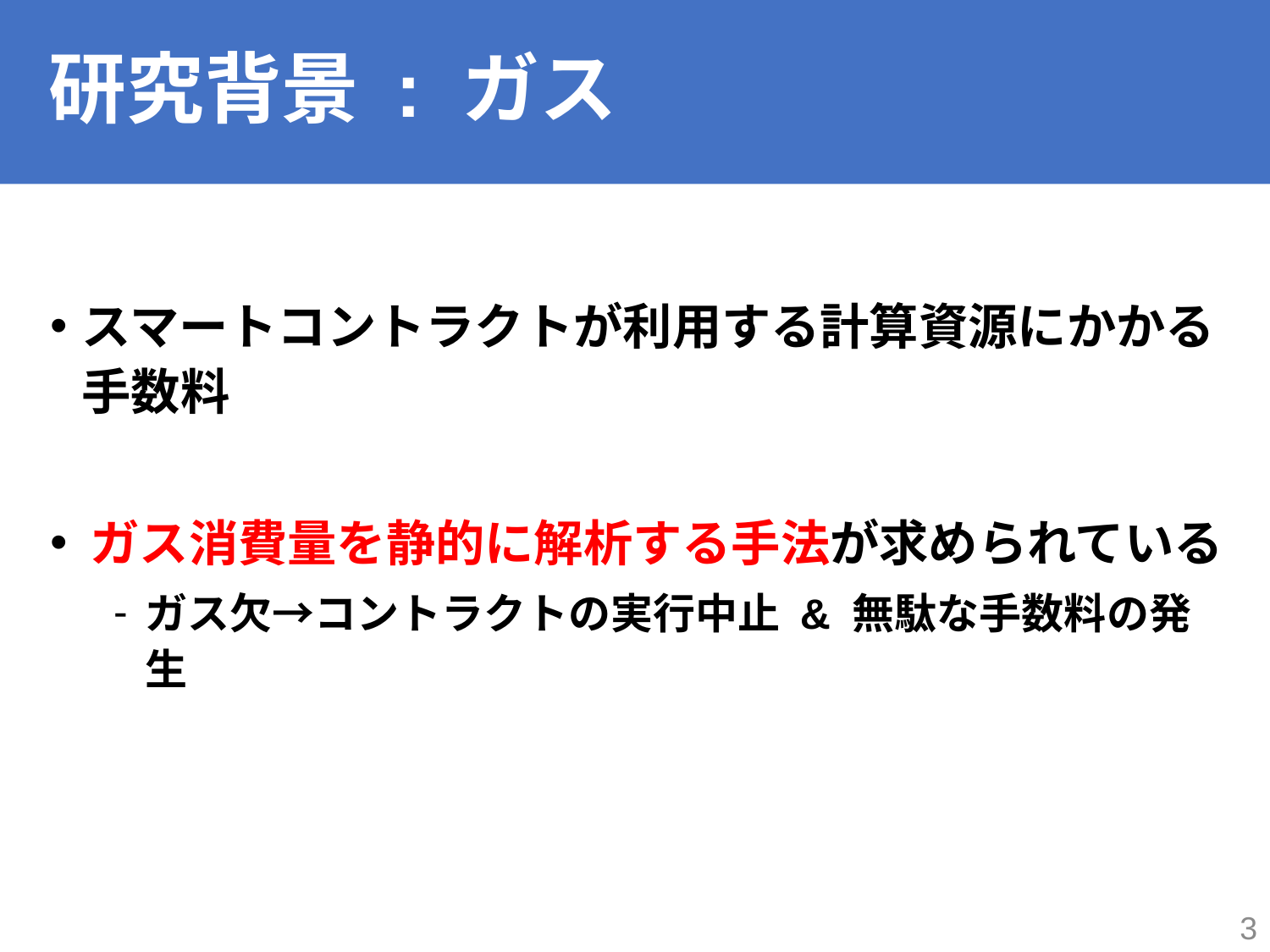

# 研究背景 : ガス
スマートコントラクトが利用する計算資源にかかる手数料

 ガス消費量を静的に解析する手法が求められている
ガス欠→コントラクトの実行中止 & 無駄な手数料の発生
3